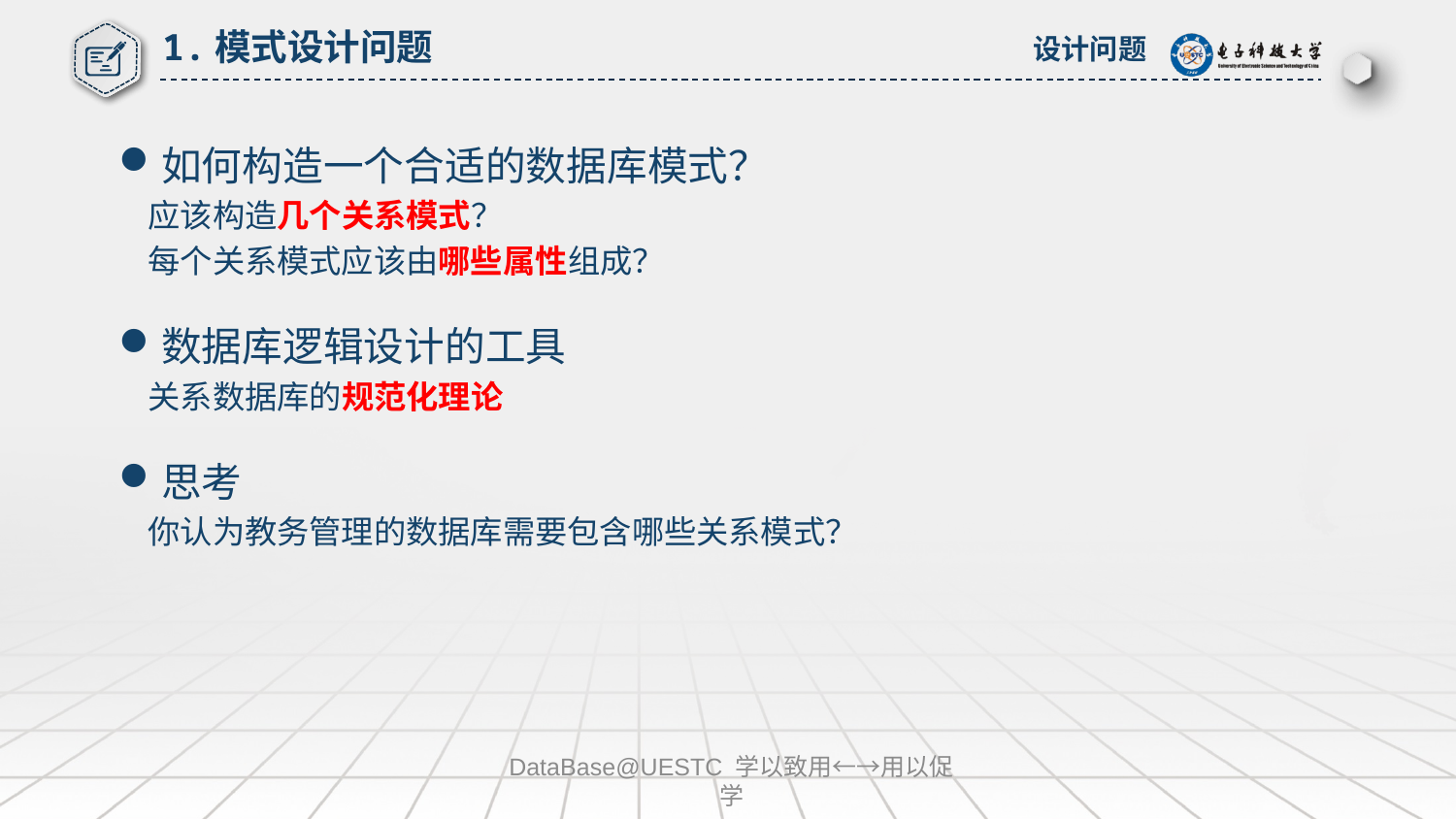

# 1.模式设计问题
设计问题
如何构造一个合适的数据库模式？
   应该构造几个关系模式？
   每个关系模式应该由哪些属性组成？

数据库逻辑设计的工具
   关系数据库的规范化理论

思考
   你认为教务管理的数据库需要包含哪些关系模式？
2
DataBase@UESTC 学以致用←→用以促学